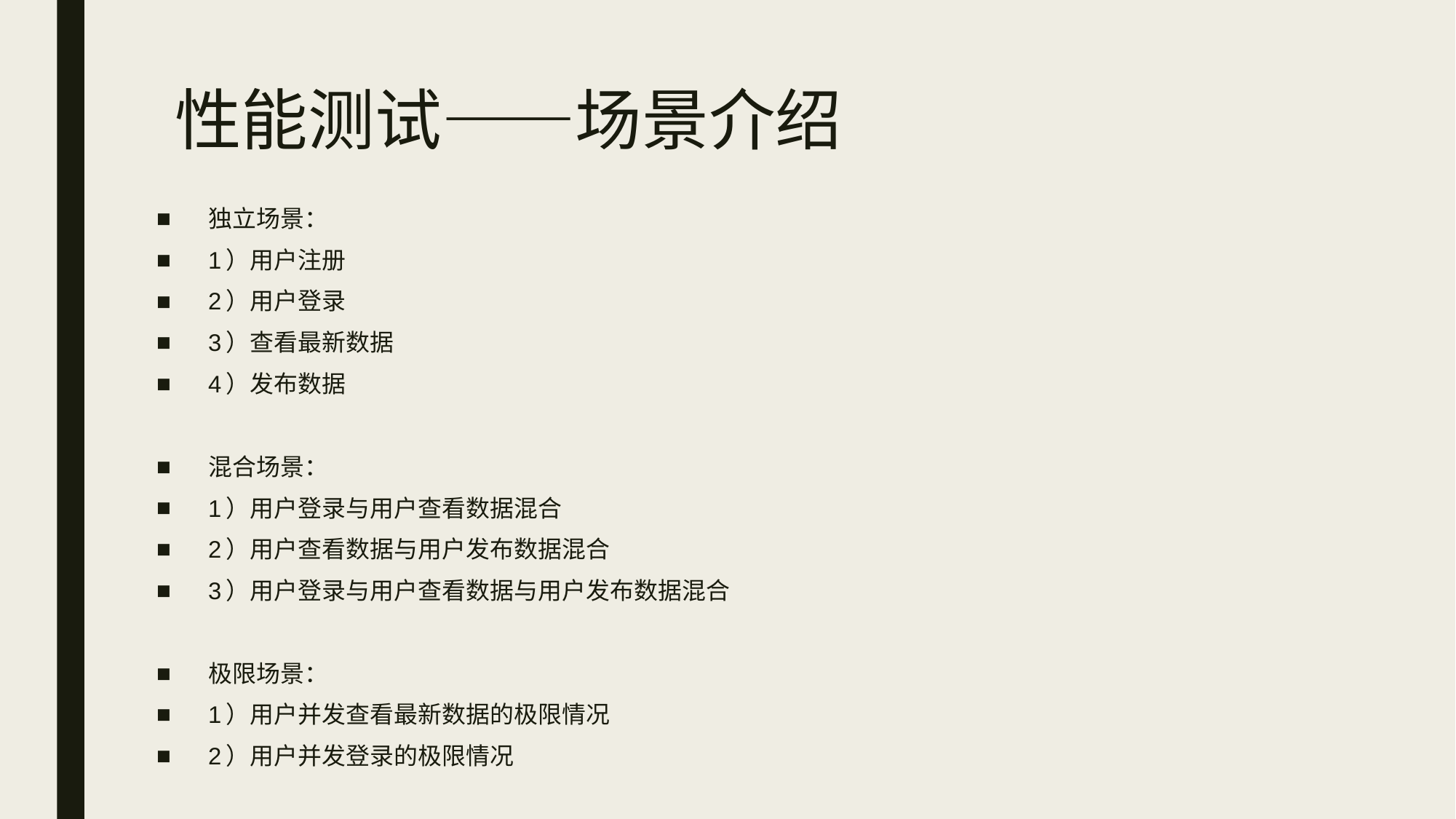

# 性能测试——场景介绍

独立场景：
1）用户注册
2）用户登录
3）查看最新数据
4）发布数据

混合场景：
1）用户登录与用户查看数据混合
2）用户查看数据与用户发布数据混合
3）用户登录与用户查看数据与用户发布数据混合

极限场景：
1）用户并发查看最新数据的极限情况
2）用户并发登录的极限情况